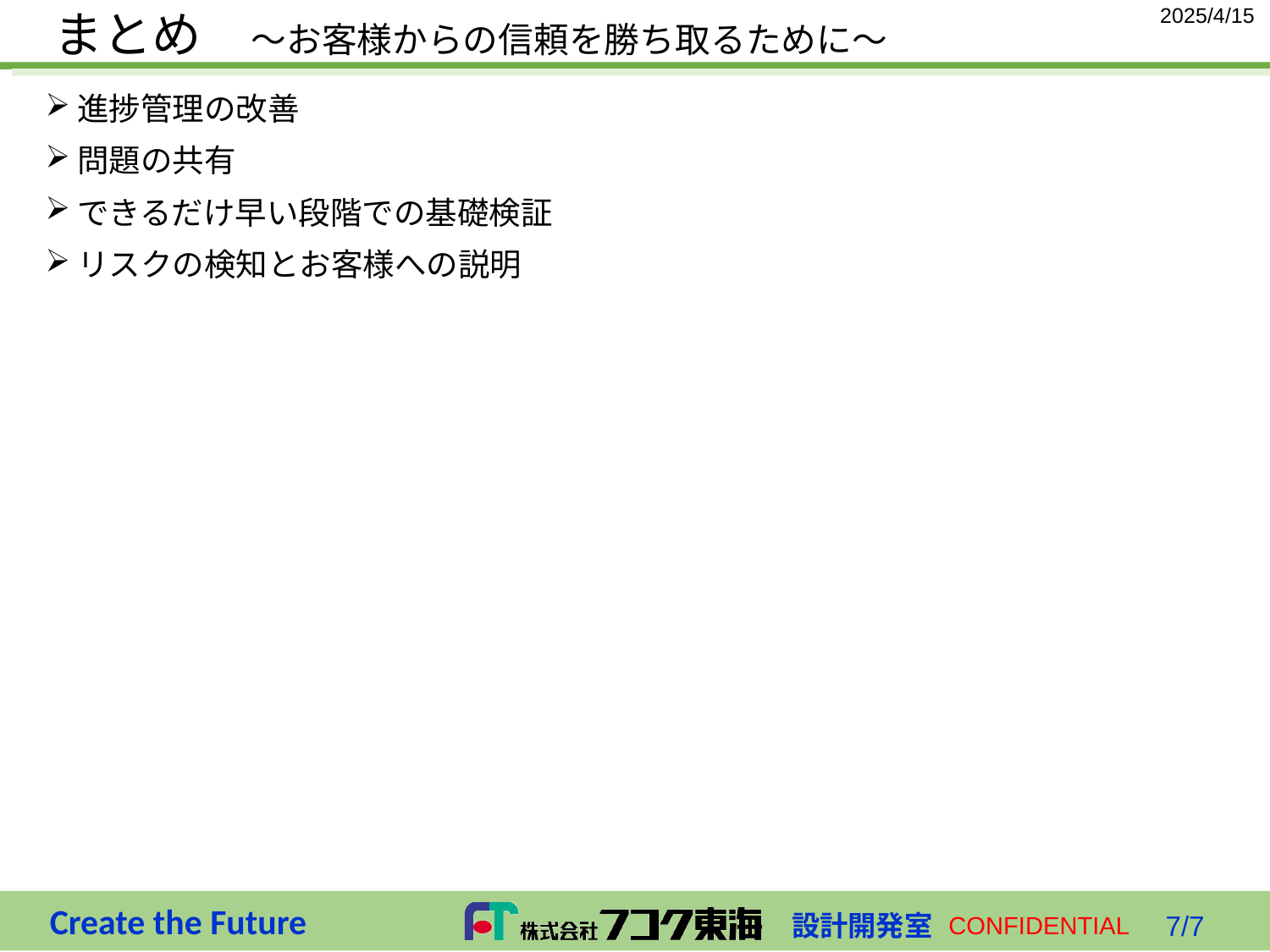

2025/4/15
# まとめ　～お客様からの信頼を勝ち取るために～
進捗管理の改善
問題の共有
できるだけ早い段階での基礎検証
リスクの検知とお客様への説明
7
/7